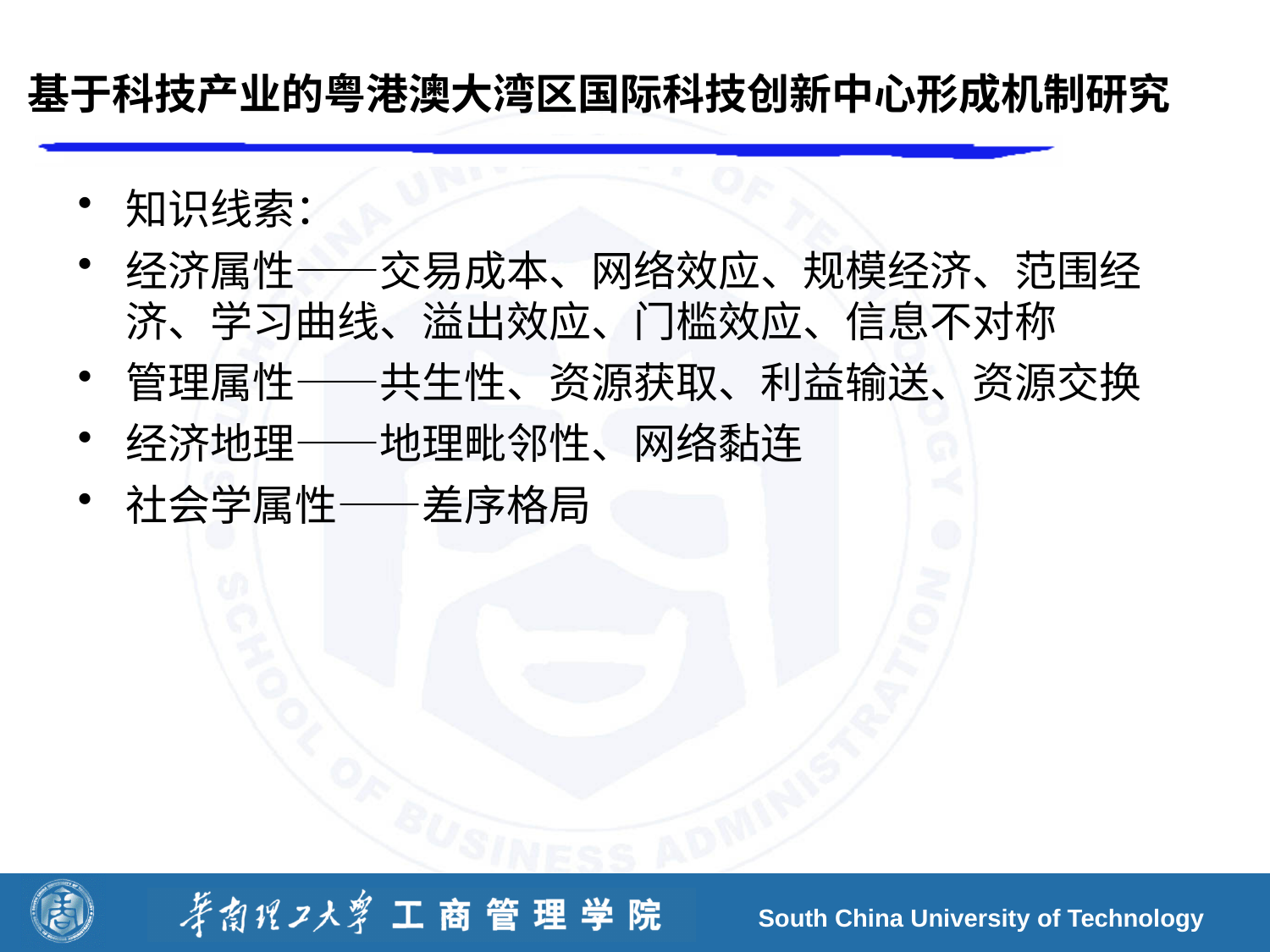

# 基于科技产业的粤港澳大湾区国际科技创新中心形成机制研究
知识线索：
经济属性——交易成本、网络效应、规模经济、范围经济、学习曲线、溢出效应、门槛效应、信息不对称
管理属性——共生性、资源获取、利益输送、资源交换
经济地理——地理毗邻性、网络黏连
社会学属性——差序格局

South China University of Technology